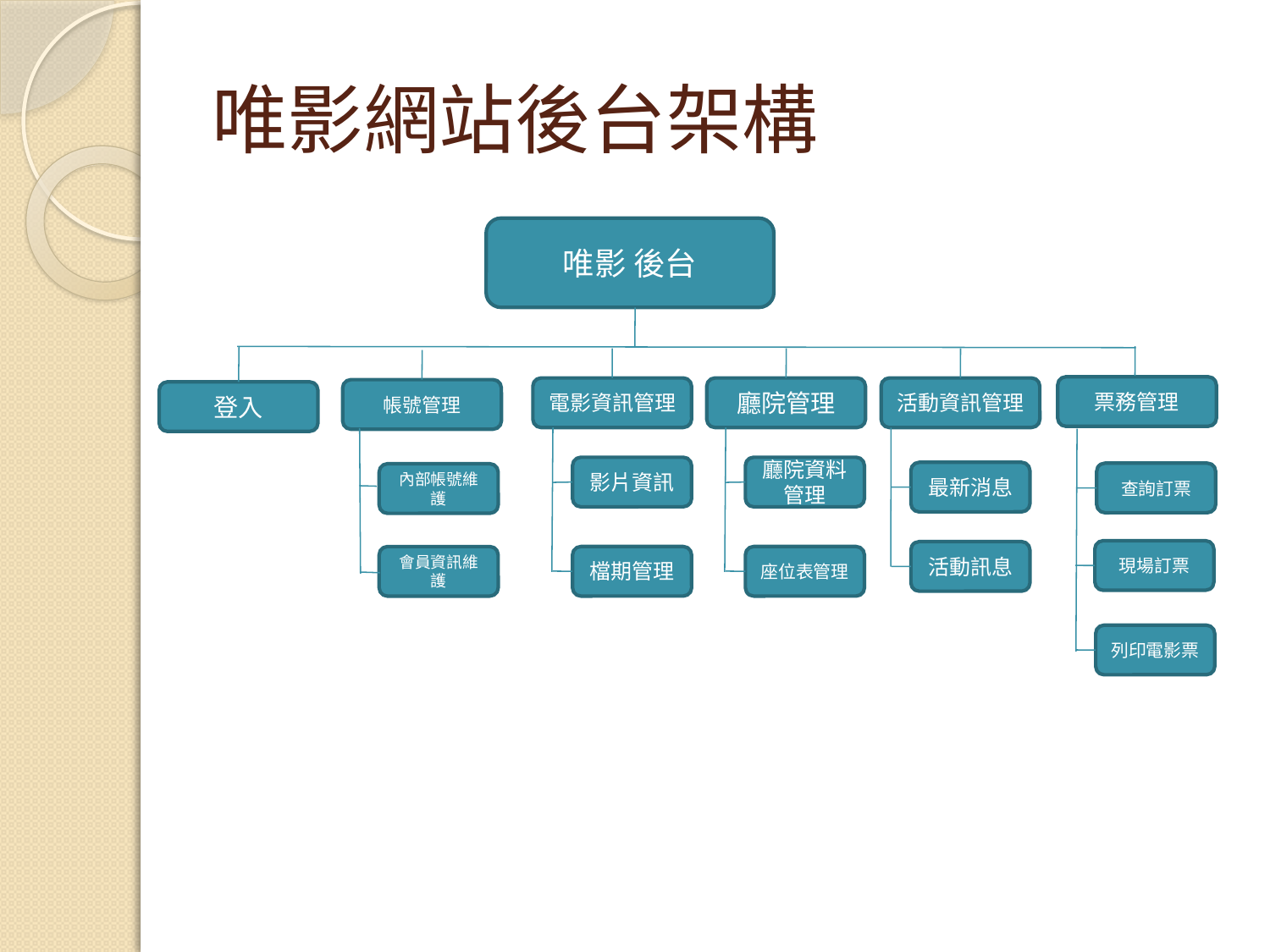

# 唯影網站後台架構
唯影 後台
票務管理
電影資訊管理
廳院管理
活動資訊管理
帳號管理
登入
影片資訊
廳院資料管理
最新消息
查詢訂票
內部帳號維護
現場訂票
活動訊息
檔期管理
座位表管理
會員資訊維護
列印電影票